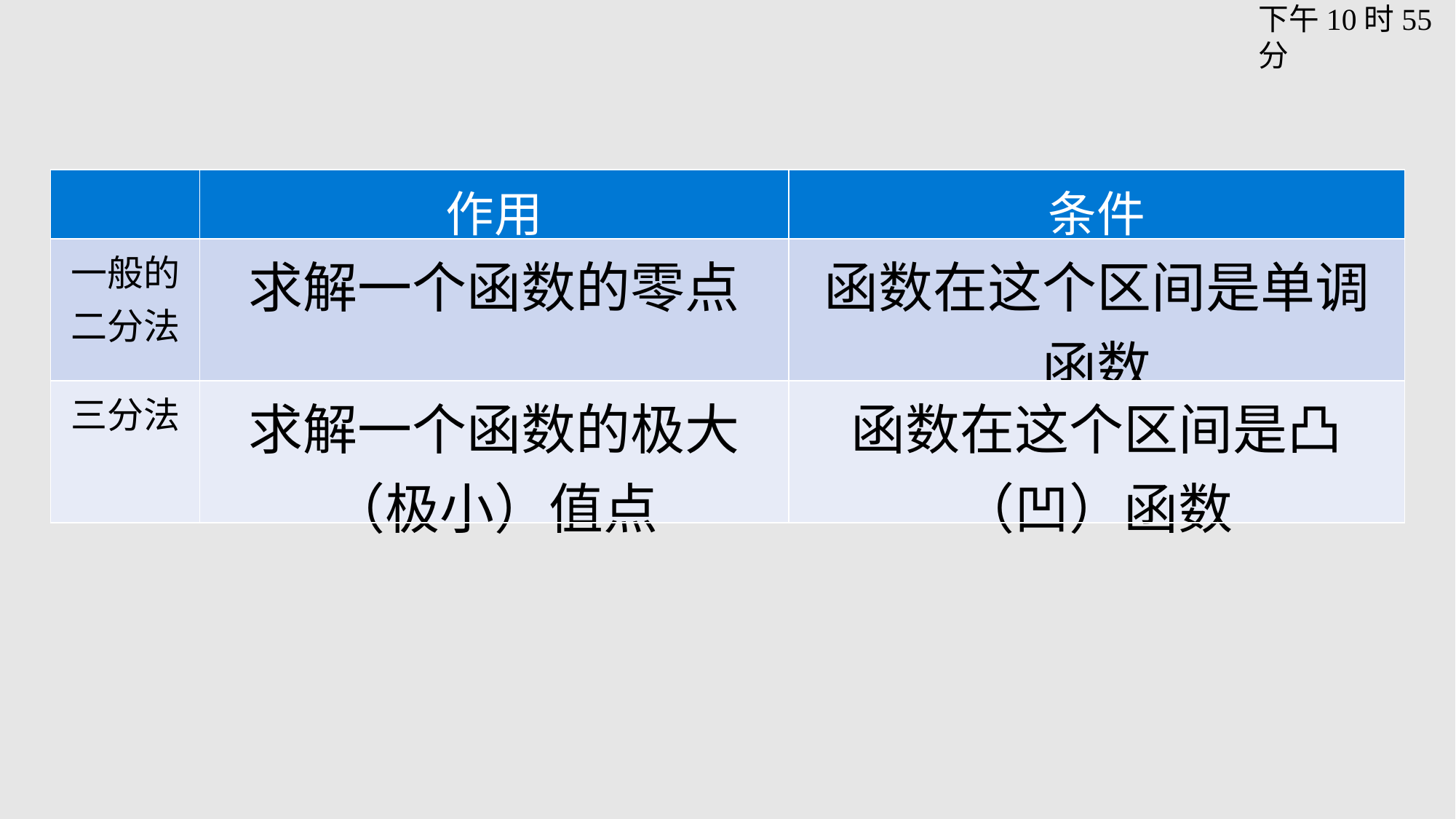

|  | 作用 | 条件 |
| --- | --- | --- |
| 一般的 二分法 | 求解一个函数的零点 | 函数在这个区间是单调函数 |
| 三分法 | 求解一个函数的极大（极小）值点 | 函数在这个区间是凸（凹）函数 |